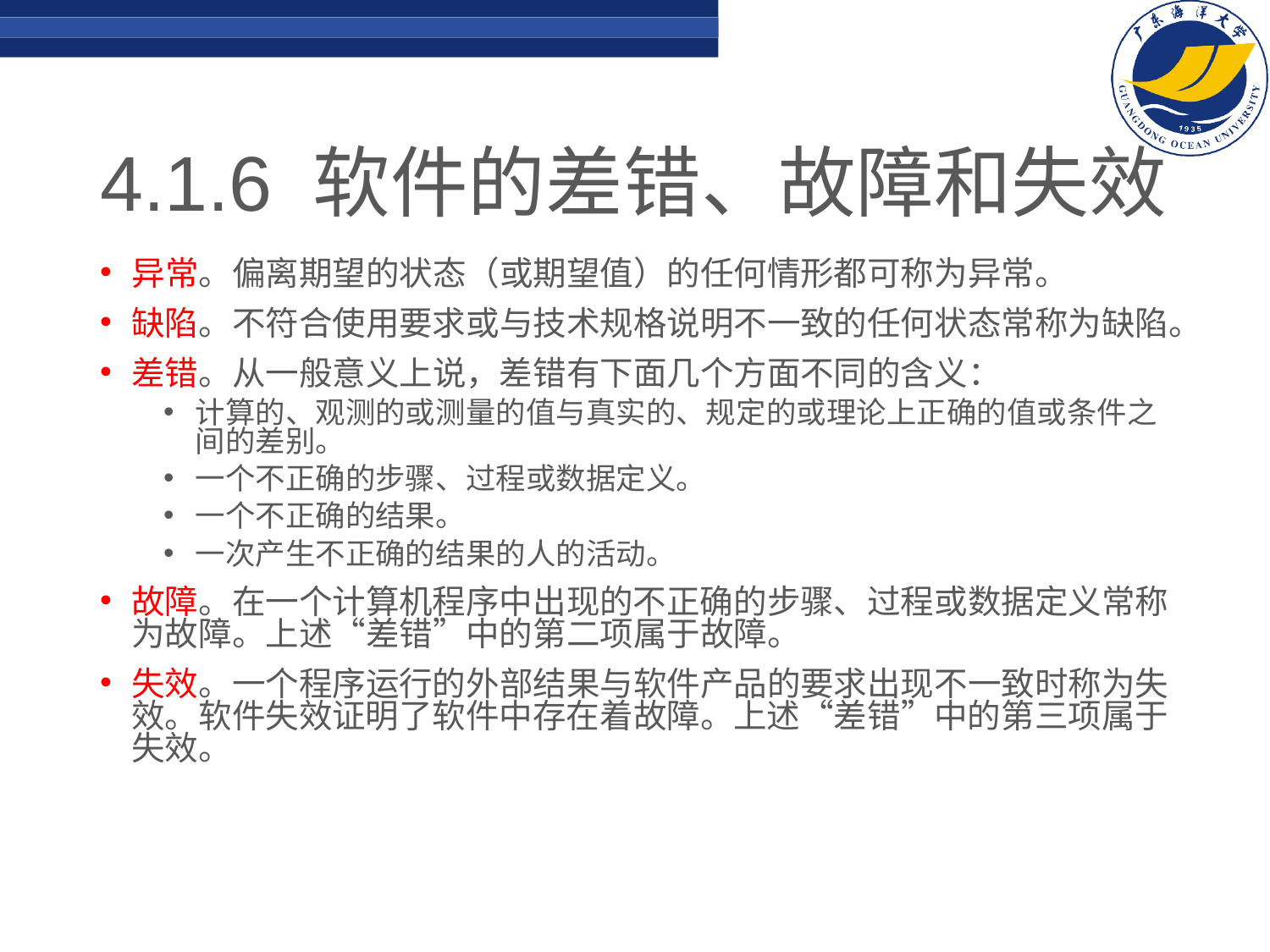

# 4.1.6 软件的差错、故障和失效
异常。偏离期望的状态（或期望值）的任何情形都可称为异常。
缺陷。不符合使用要求或与技术规格说明不一致的任何状态常称为缺陷。
差错。从一般意义上说，差错有下面几个方面不同的含义：
计算的、观测的或测量的值与真实的、规定的或理论上正确的值或条件之间的差别。
一个不正确的步骤、过程或数据定义。
一个不正确的结果。
一次产生不正确的结果的人的活动。
故障。在一个计算机程序中出现的不正确的步骤、过程或数据定义常称为故障。上述“差错”中的第二项属于故障。
失效。一个程序运行的外部结果与软件产品的要求出现不一致时称为失效。软件失效证明了软件中存在着故障。上述“差错”中的第三项属于失效。
16